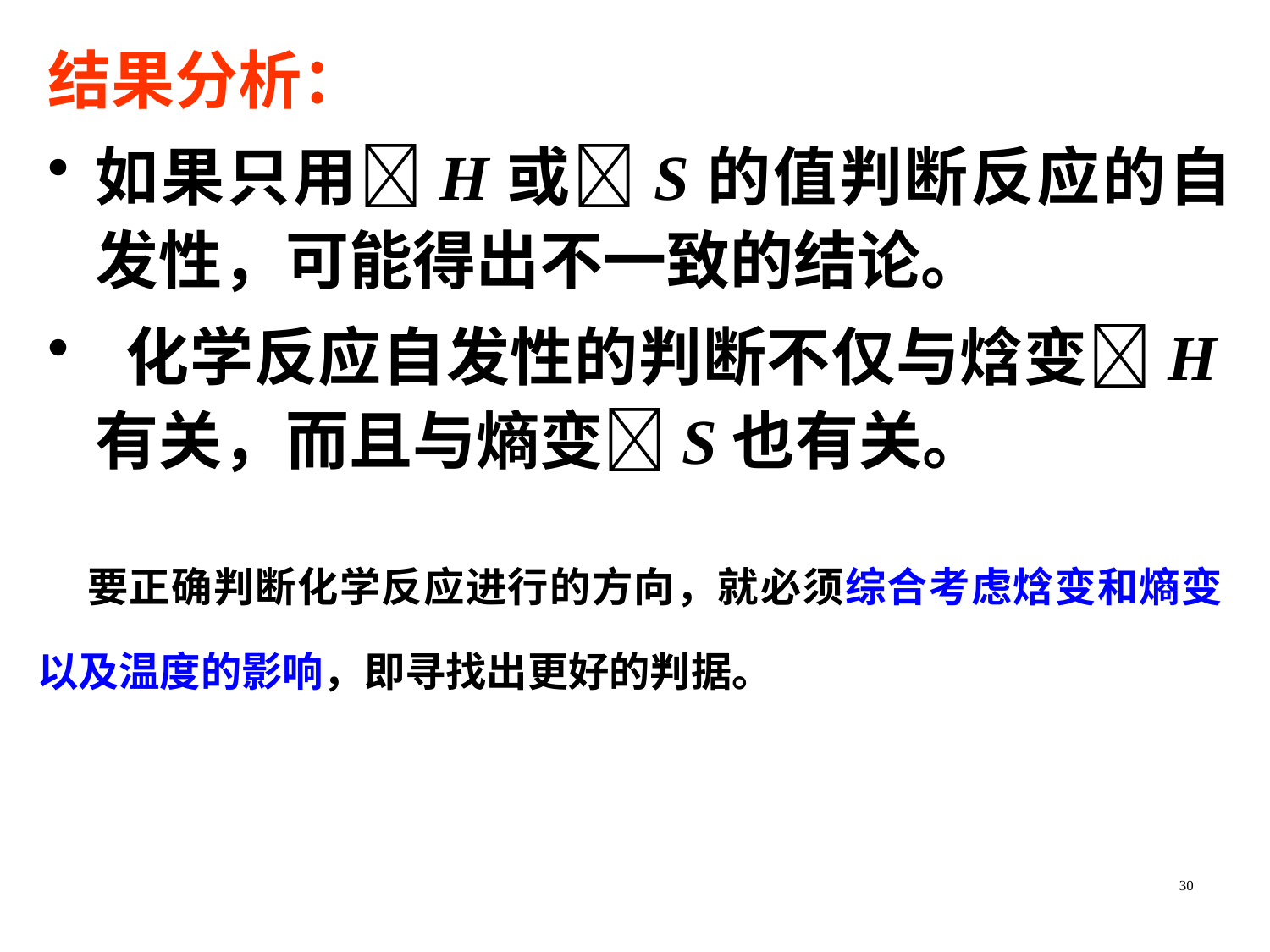

结果分析：
如果只用ΔH或ΔS的值判断反应的自发性，可能得出不一致的结论。
 化学反应自发性的判断不仅与焓变ΔH有关，而且与熵变ΔS也有关。
   要正确判断化学反应进行的方向，就必须综合考虑焓变和熵变以及温度的影响，即寻找出更好的判据。
30
30